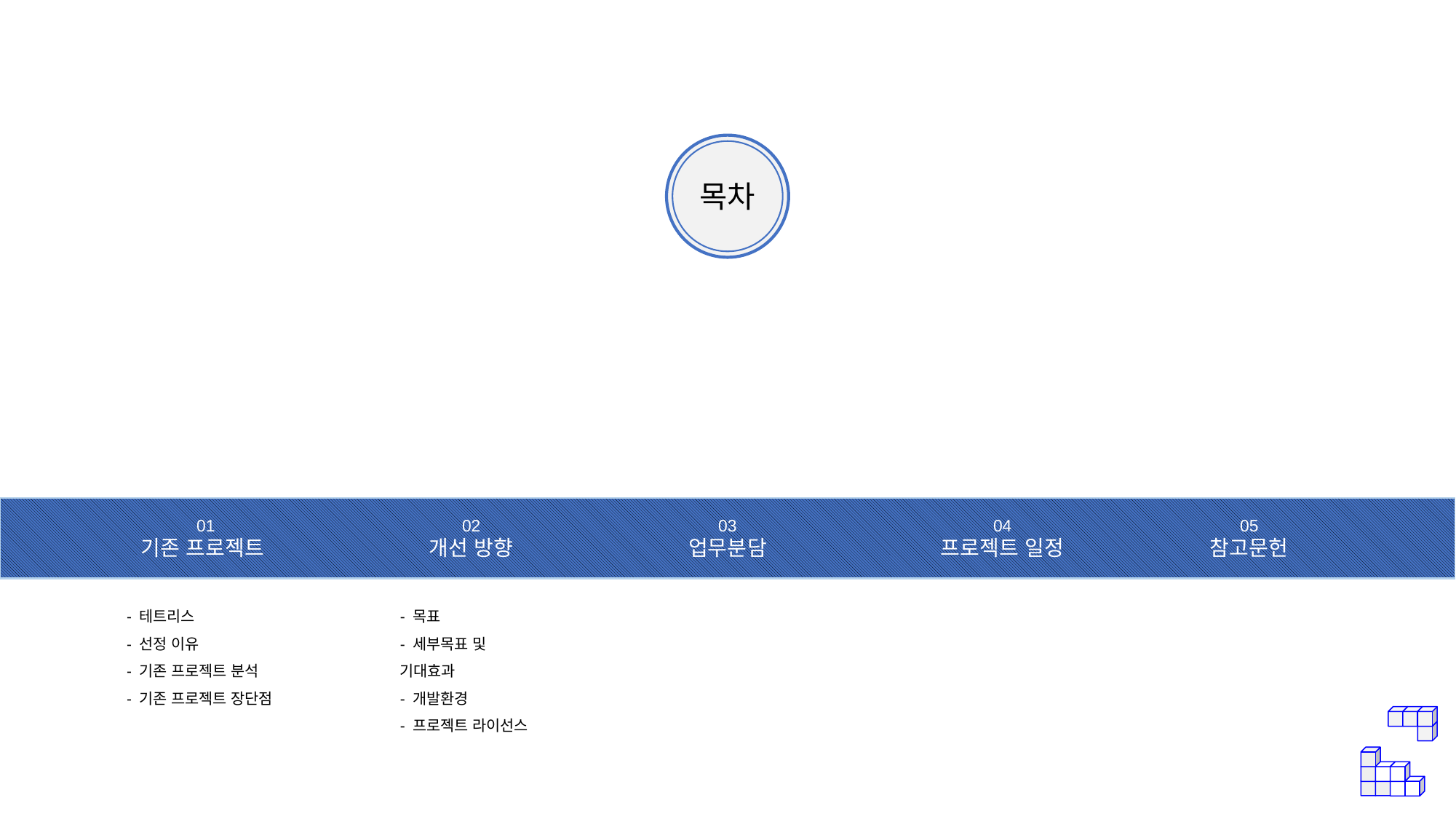

목차

01
기존 프로젝트
- 테트리스
- 선정 이유
- 기존 프로젝트 분석
- 기존 프로젝트 장단점
02
개선 방향
- 목표
- 세부목표 및 기대효과
- 개발환경
- 프로젝트 라이선스
03
업무분담

04
프로젝트 일정

05
참고문헌